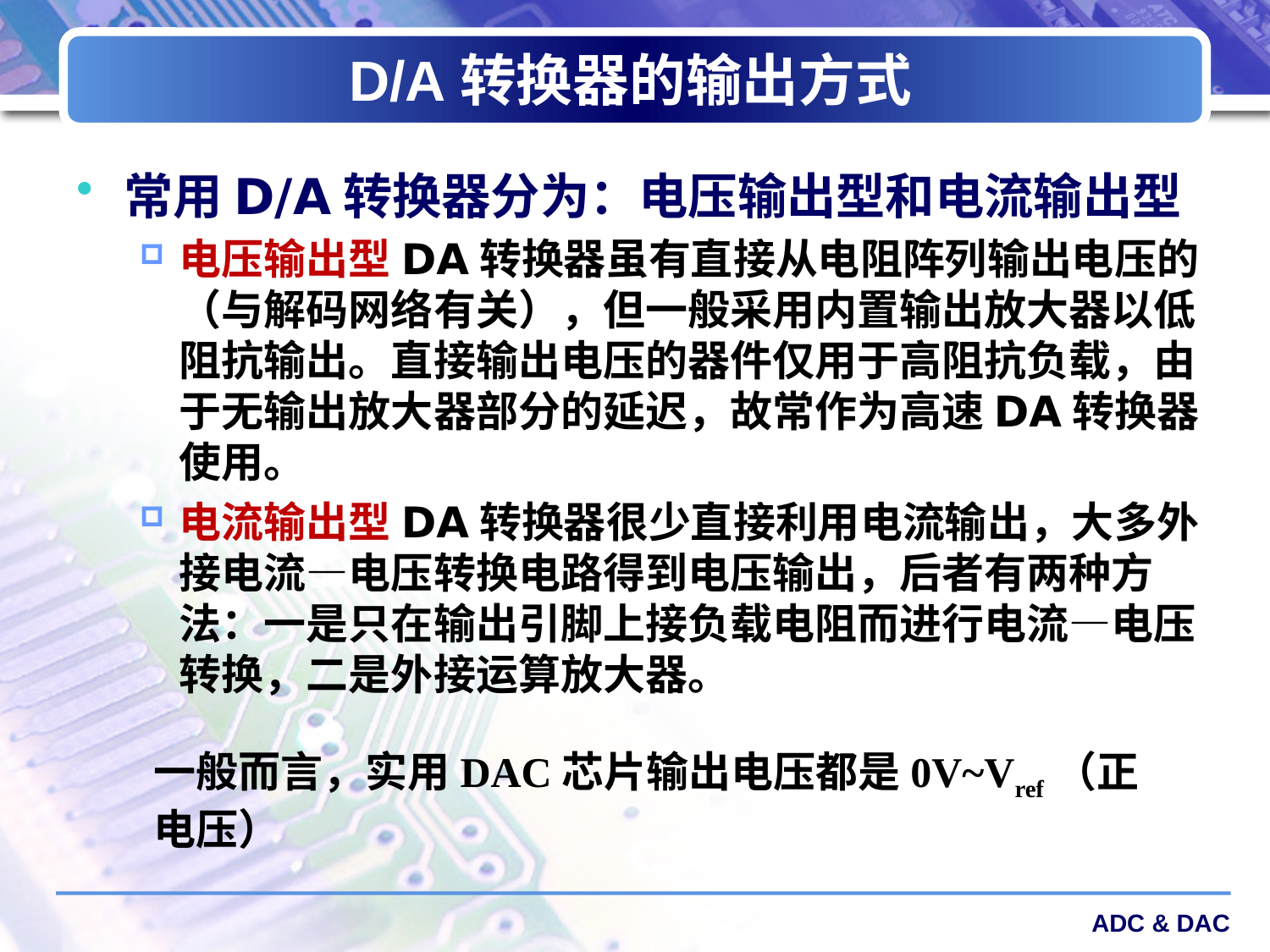

# D/A转换器的输出方式
常用D/A转换器分为：电压输出型和电流输出型
电压输出型DA转换器虽有直接从电阻阵列输出电压的（与解码网络有关），但一般采用内置输出放大器以低阻抗输出。直接输出电压的器件仅用于高阻抗负载，由于无输出放大器部分的延迟，故常作为高速DA转换器使用。
电流输出型DA转换器很少直接利用电流输出，大多外接电流—电压转换电路得到电压输出，后者有两种方法：一是只在输出引脚上接负载电阻而进行电流—电压转换，二是外接运算放大器。

一般而言，实用DAC芯片输出电压都是0V~Vref（正电压）